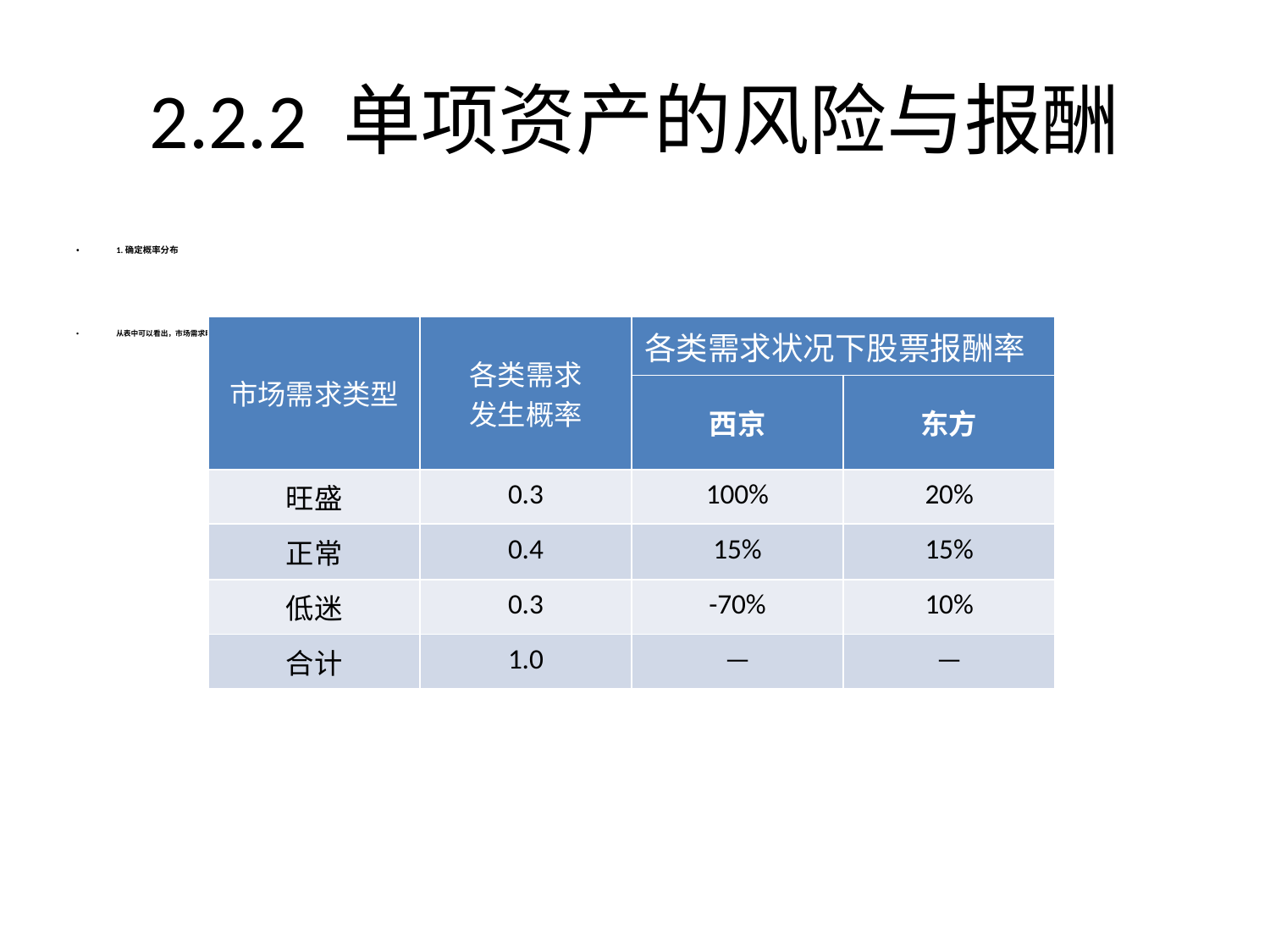

# 2.2.2 单项资产的风险与报酬
1. 确定概率分布

从表中可以看出，市场需求旺盛的概率为30%，此时两家公司的股东都将获得很高的报酬率。市场需求正常的概率为40%，此时股票报酬适中。而市场需求低迷的概率为30%，此时两家公司的股东都将获得低报酬，西京公司的股东甚至会遭受损失。
| 市场需求类型 | 各类需求 发生概率 | 各类需求状况下股票报酬率 |  |
| --- | --- | --- | --- |
|  |  | 西京 | 东方 |
| 旺盛 | 0.3 | 100% | 20% |
| 正常 | 0.4 | 15% | 15% |
| 低迷 | 0.3 | -70% | 10% |
| 合计 | 1.0 | — | — |